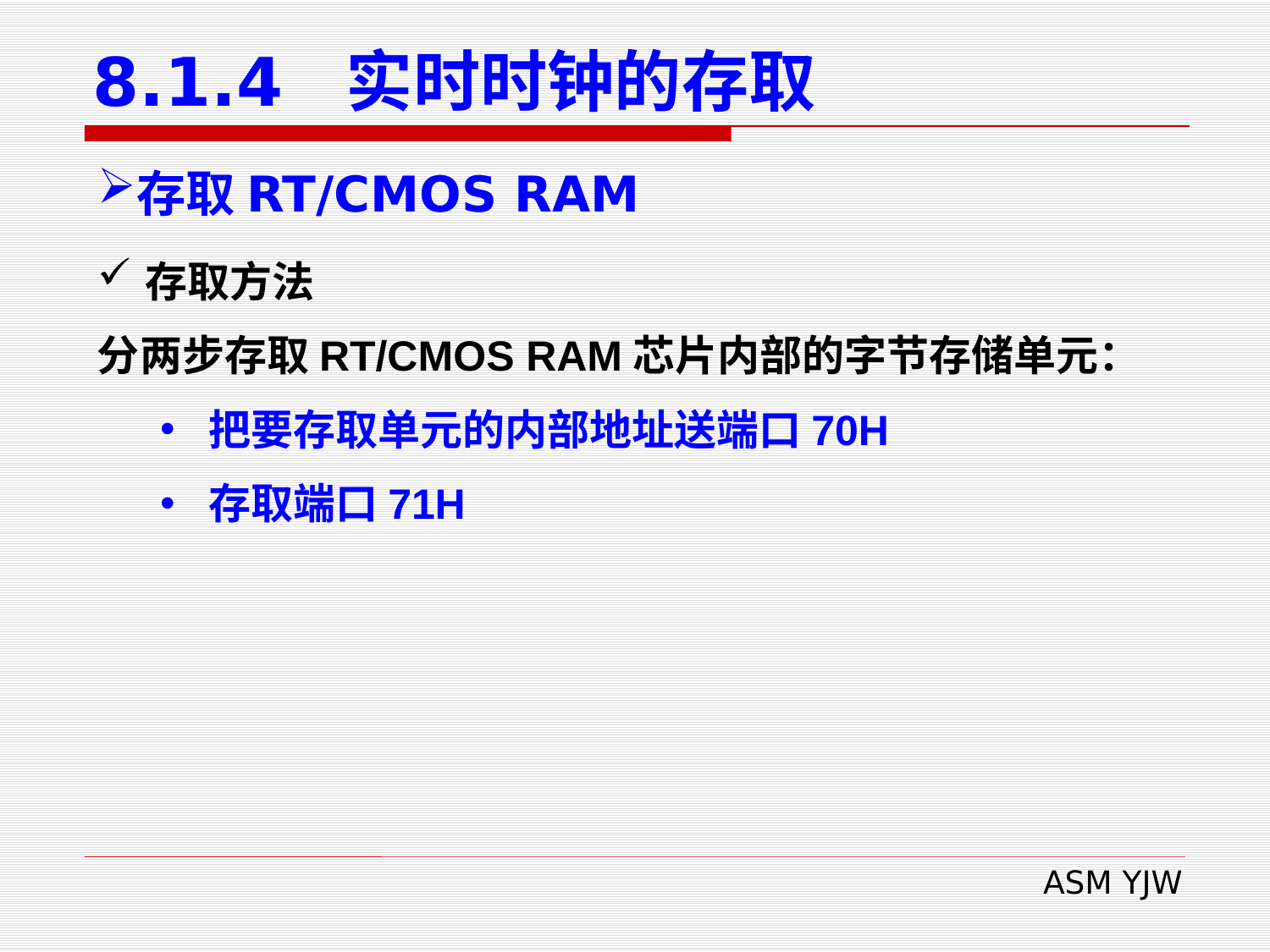

# 8.1.4  实时时钟的存取
存取RT/CMOS RAM
存取方法
分两步存取RT/CMOS RAM芯片内部的字节存储单元：
把要存取单元的内部地址送端口70H
存取端口71H